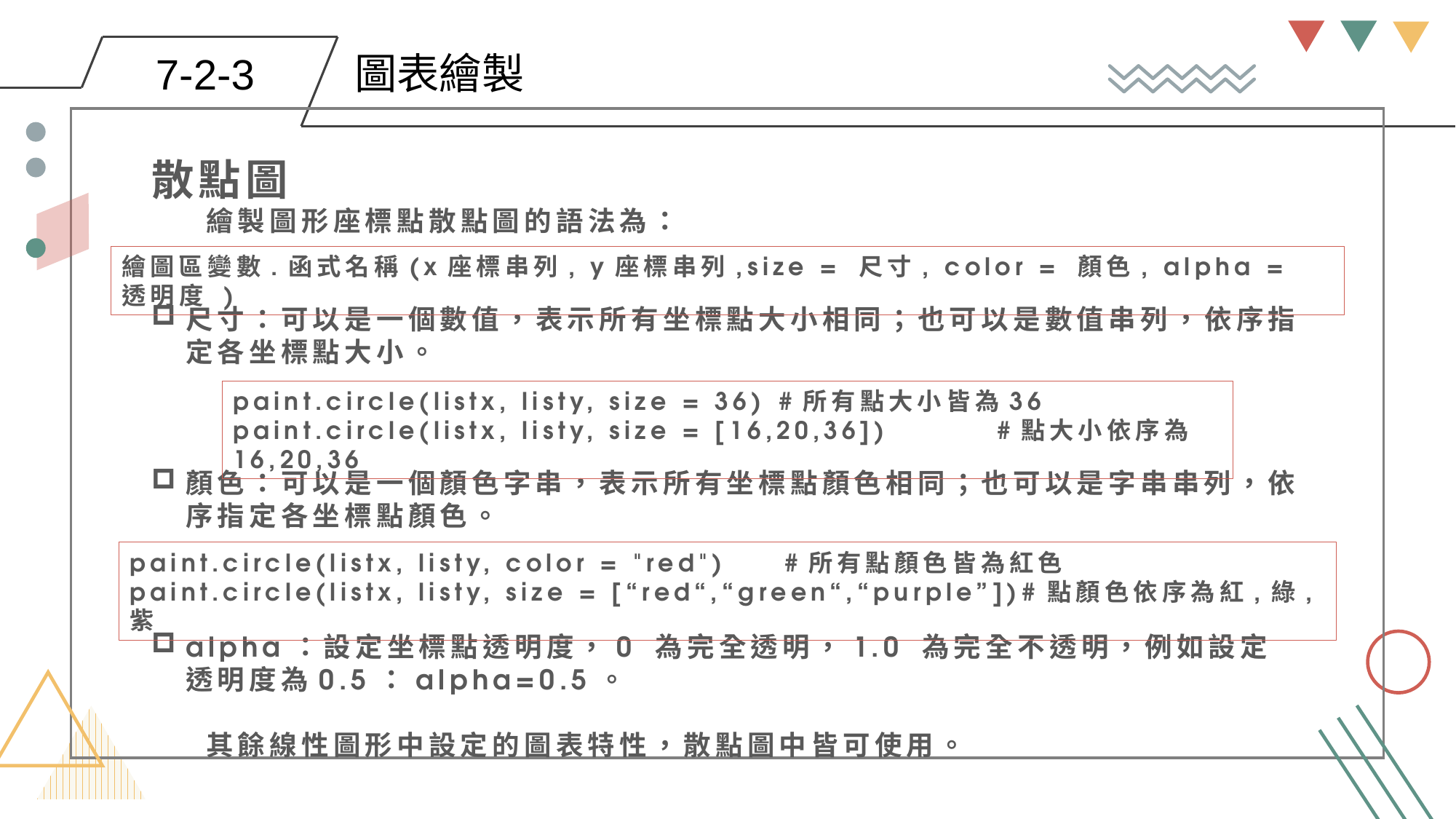

圖表繪製
7-2-3

散點圖
繪製圖形座標點散點圖的語法為：

尺寸：可以是一個數值，表示所有坐標點大小相同；也可以是數值串列，依序指定各坐標點大小。

顏色：可以是一個顏色字串，表示所有坐標點顏色相同；也可以是字串串列，依序指定各坐標點顏色。

alpha：設定坐標點透明度，0 為完全透明，1.0 為完全不透明，例如設定透明度為0.5：alpha=0.5。

其餘線性圖形中設定的圖表特性，散點圖中皆可使用。
繪圖區變數.函式名稱(x座標串列, y座標串列,size = 尺寸, color = 顏色, alpha = 透明度 )
paint.circle(listx, listy, size = 36)	#所有點大小皆為36
paint.circle(listx, listy, size = [16,20,36])	#點大小依序為16,20,36
paint.circle(listx, listy, color = "red")	#所有點顏色皆為紅色
paint.circle(listx, listy, size = [“red“,“green“,“purple”])#點顏色依序為紅,綠,紫